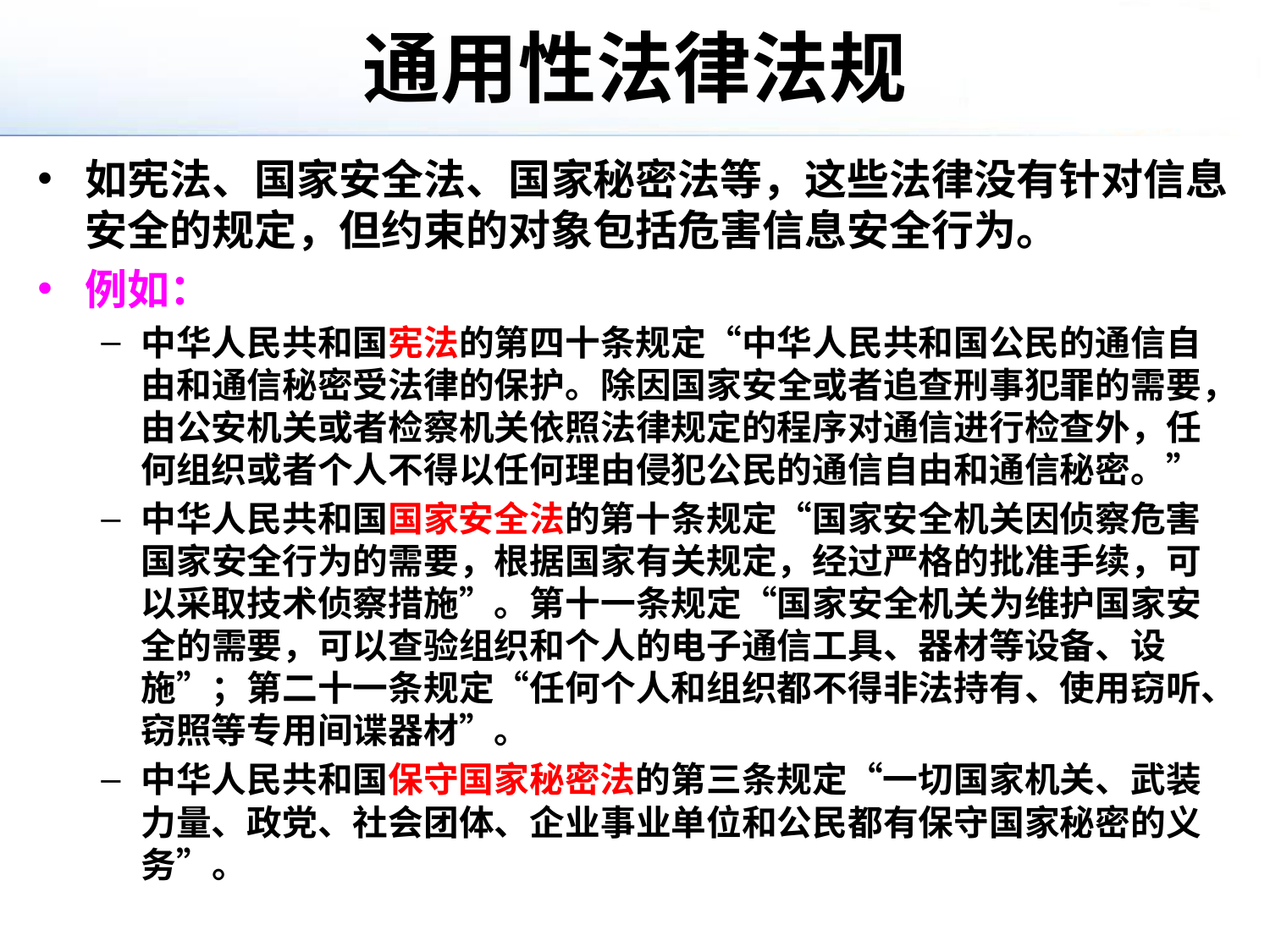

# 通用性法律法规
如宪法、国家安全法、国家秘密法等，这些法律没有针对信息安全的规定，但约束的对象包括危害信息安全行为。
例如：
中华人民共和国宪法的第四十条规定“中华人民共和国公民的通信自由和通信秘密受法律的保护。除因国家安全或者追查刑事犯罪的需要，由公安机关或者检察机关依照法律规定的程序对通信进行检查外，任何组织或者个人不得以任何理由侵犯公民的通信自由和通信秘密。”
中华人民共和国国家安全法的第十条规定“国家安全机关因侦察危害国家安全行为的需要，根据国家有关规定，经过严格的批准手续，可以采取技术侦察措施”。第十一条规定“国家安全机关为维护国家安全的需要，可以查验组织和个人的电子通信工具、器材等设备、设施”；第二十一条规定“任何个人和组织都不得非法持有、使用窃听、窃照等专用间谍器材”。
中华人民共和国保守国家秘密法的第三条规定“一切国家机关、武装力量、政党、社会团体、企业事业单位和公民都有保守国家秘密的义务”。